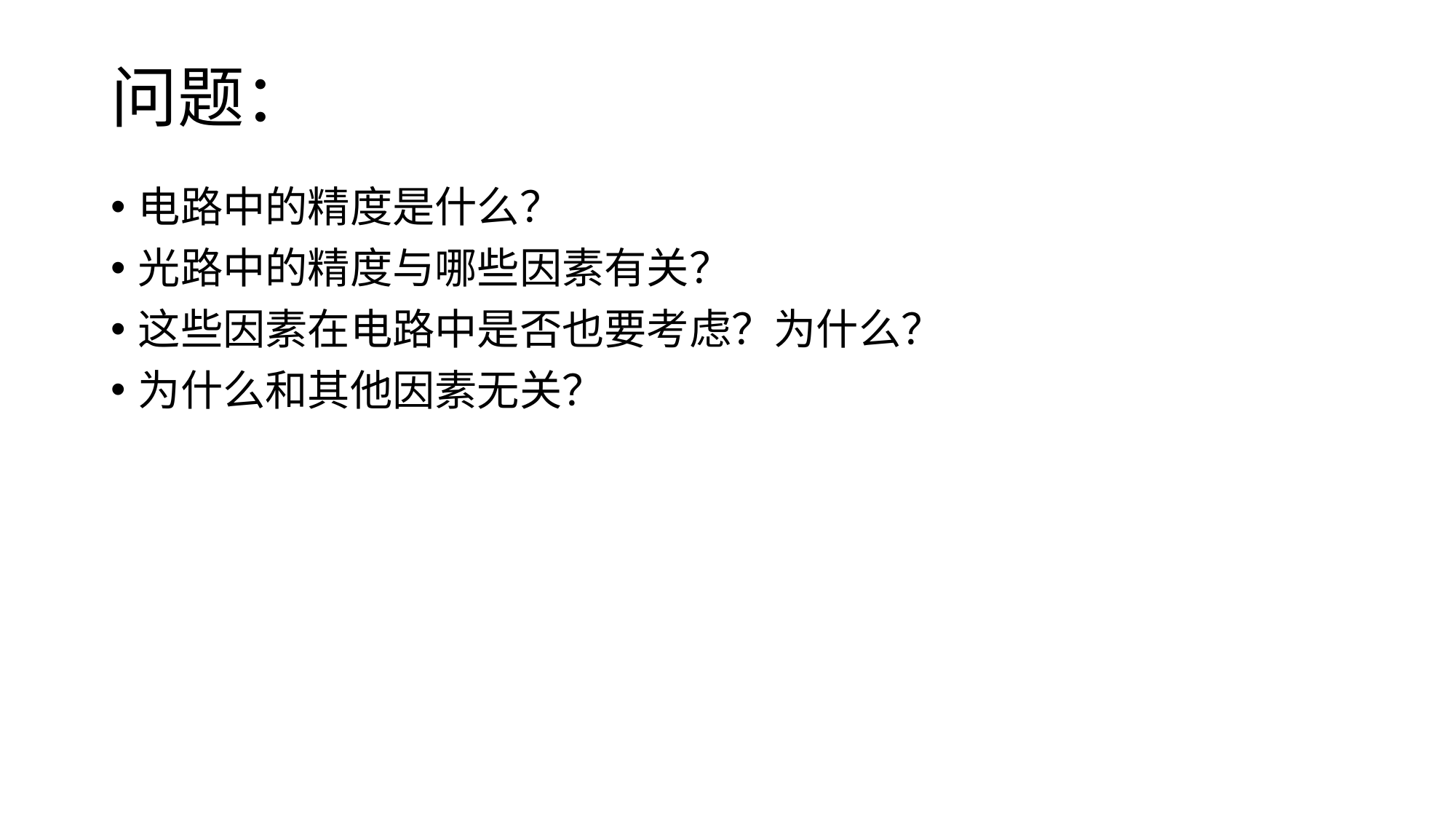

# 问题：
电路中的精度是什么？
光路中的精度与哪些因素有关？
这些因素在电路中是否也要考虑？为什么？
为什么和其他因素无关？